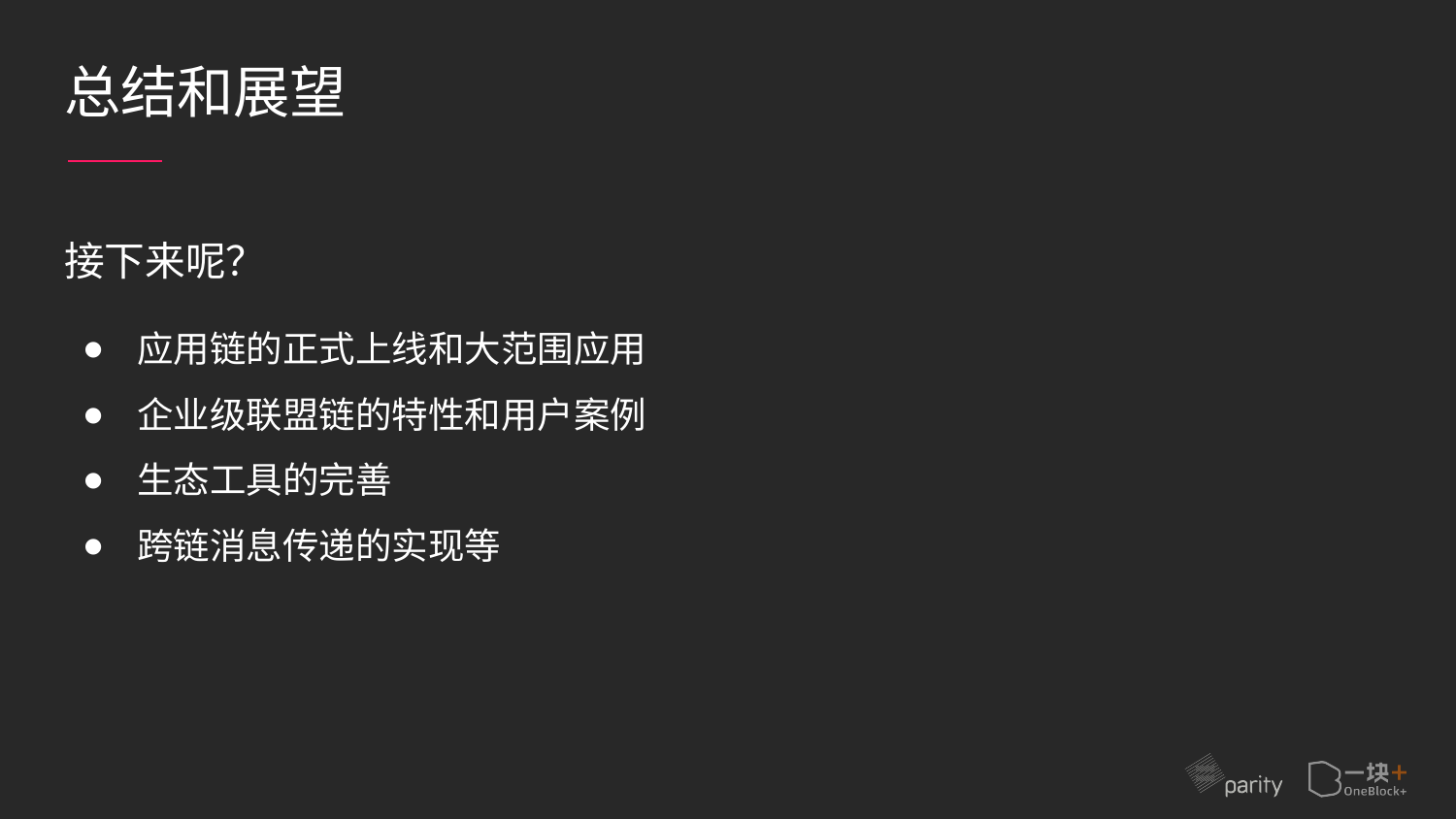

# 总结和展望
接下来呢？
应用链的正式上线和大范围应用
企业级联盟链的特性和用户案例
生态工具的完善
跨链消息传递的实现等